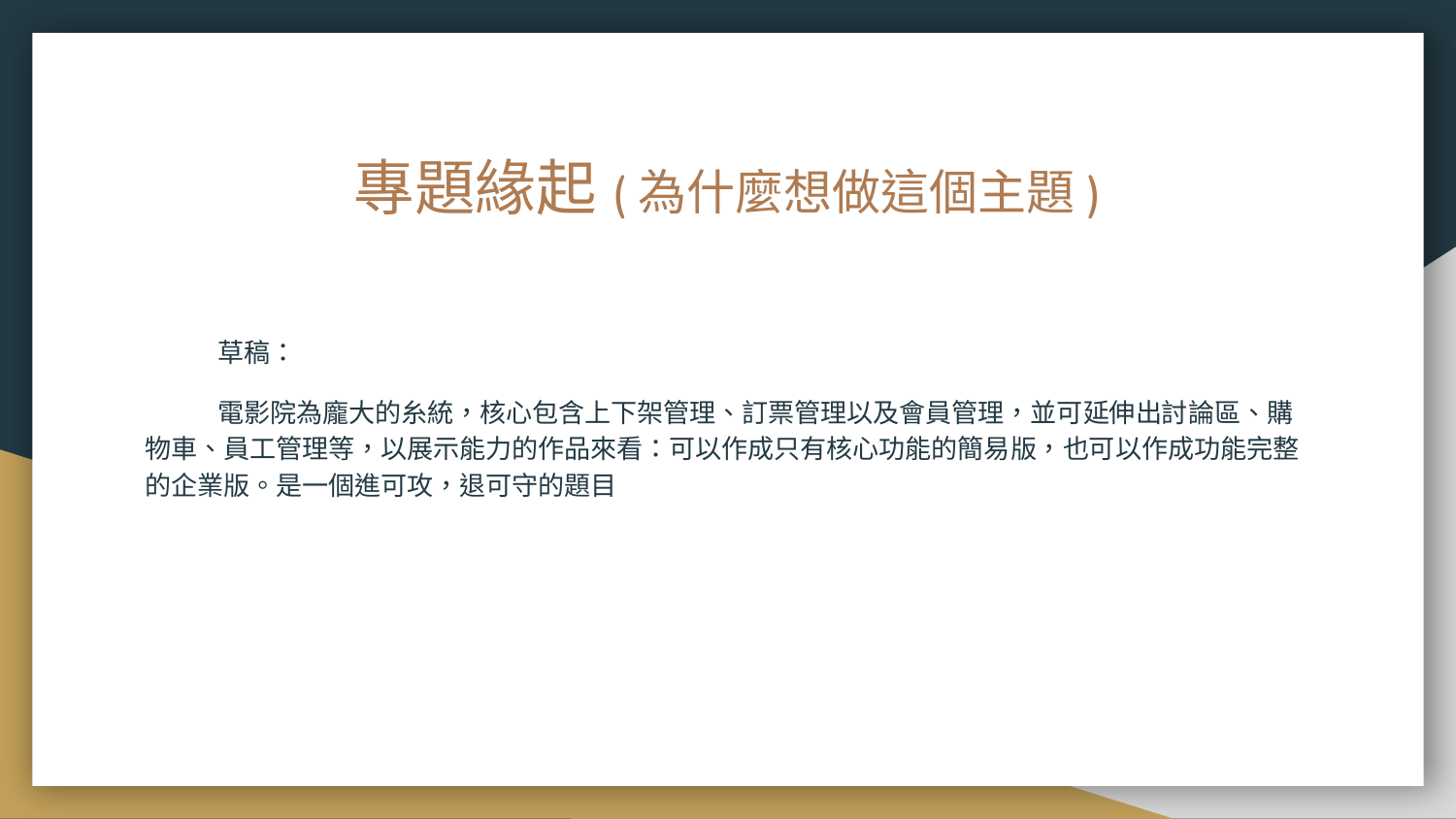

# 專題緣起(為什麼想做這個主題)
草稿：
電影院為龐大的糸統，核心包含上下架管理、訂票管理以及會員管理，並可延伸出討論區、購物車、員工管理等，以展示能力的作品來看：可以作成只有核心功能的簡易版，也可以作成功能完整的企業版。是一個進可攻，退可守的題目